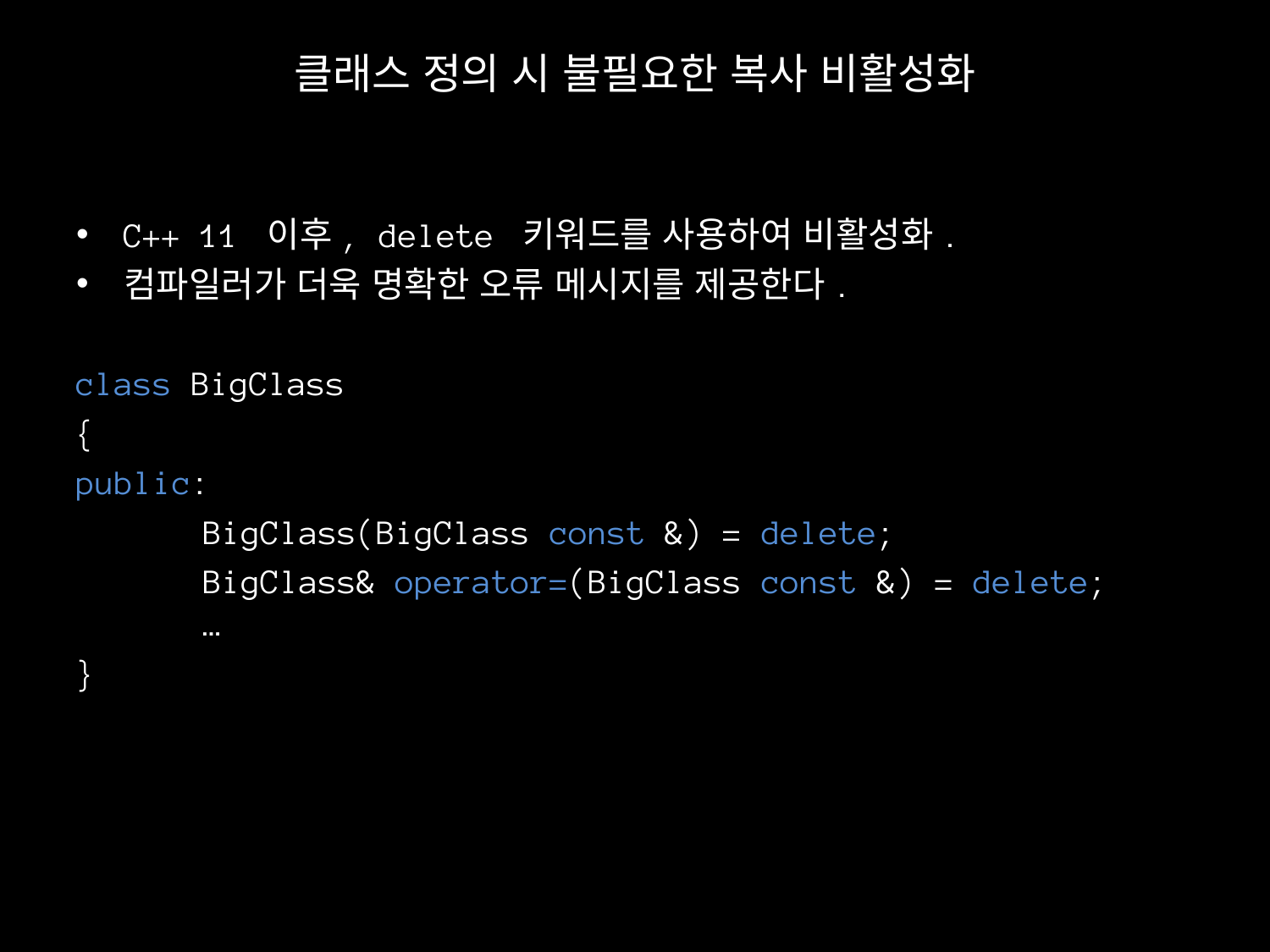

# 클래스 정의 시 불필요한 복사 비활성화
C++ 11 이후, delete 키워드를 사용하여 비활성화.
컴파일러가 더욱 명확한 오류 메시지를 제공한다.

class BigClass
{
public:
	BigClass(BigClass const &) = delete;
	BigClass& operator=(BigClass const &) = delete; 	…
}